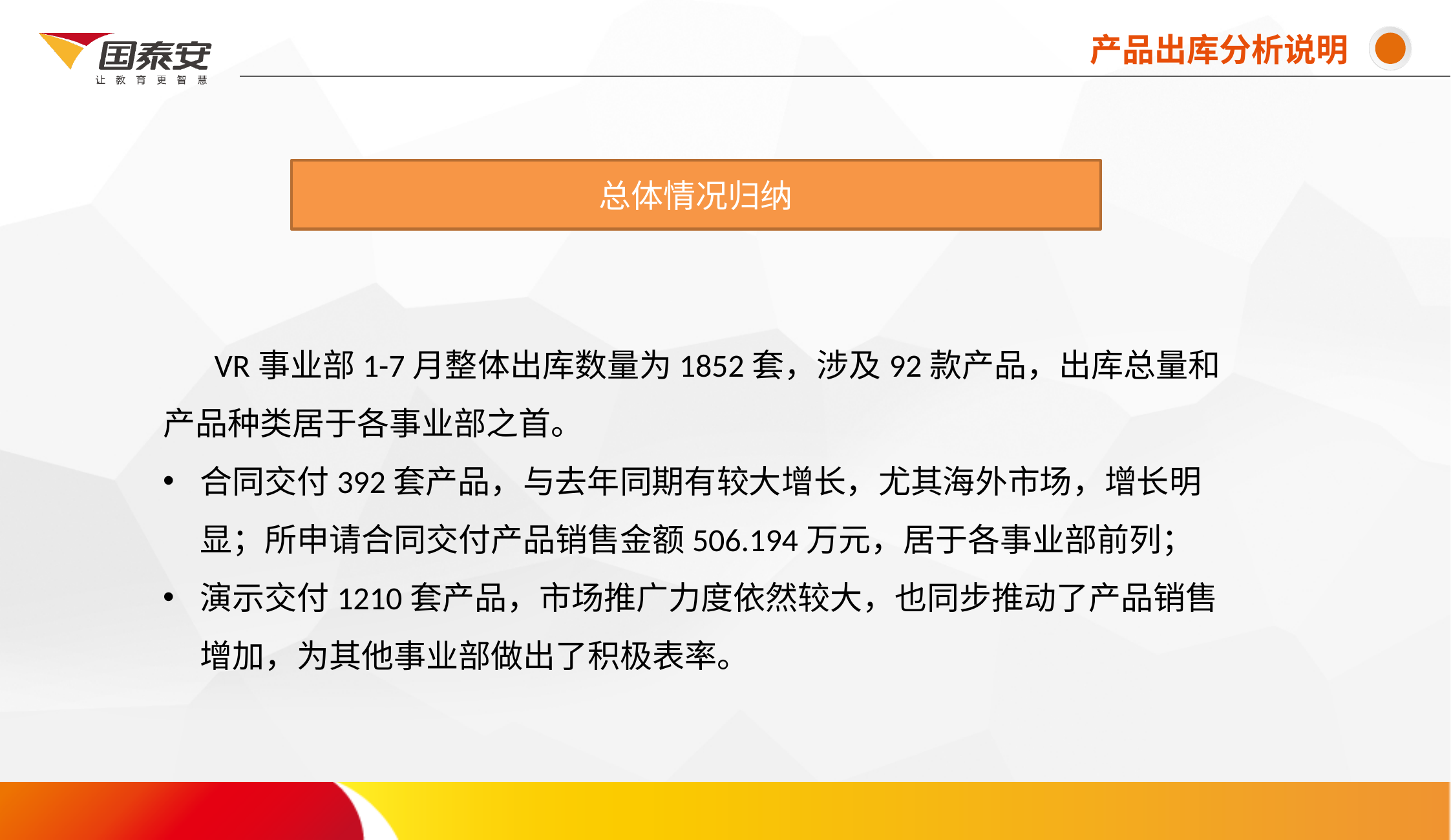

产品出库分析说明
总体情况归纳
       VR事业部1-7月整体出库数量为1852套，涉及92款产品，出库总量和产品种类居于各事业部之首。
合同交付392套产品，与去年同期有较大增长，尤其海外市场，增长明显；所申请合同交付产品销售金额506.194万元，居于各事业部前列；
演示交付1210套产品，市场推广力度依然较大，也同步推动了产品销售增加，为其他事业部做出了积极表率。